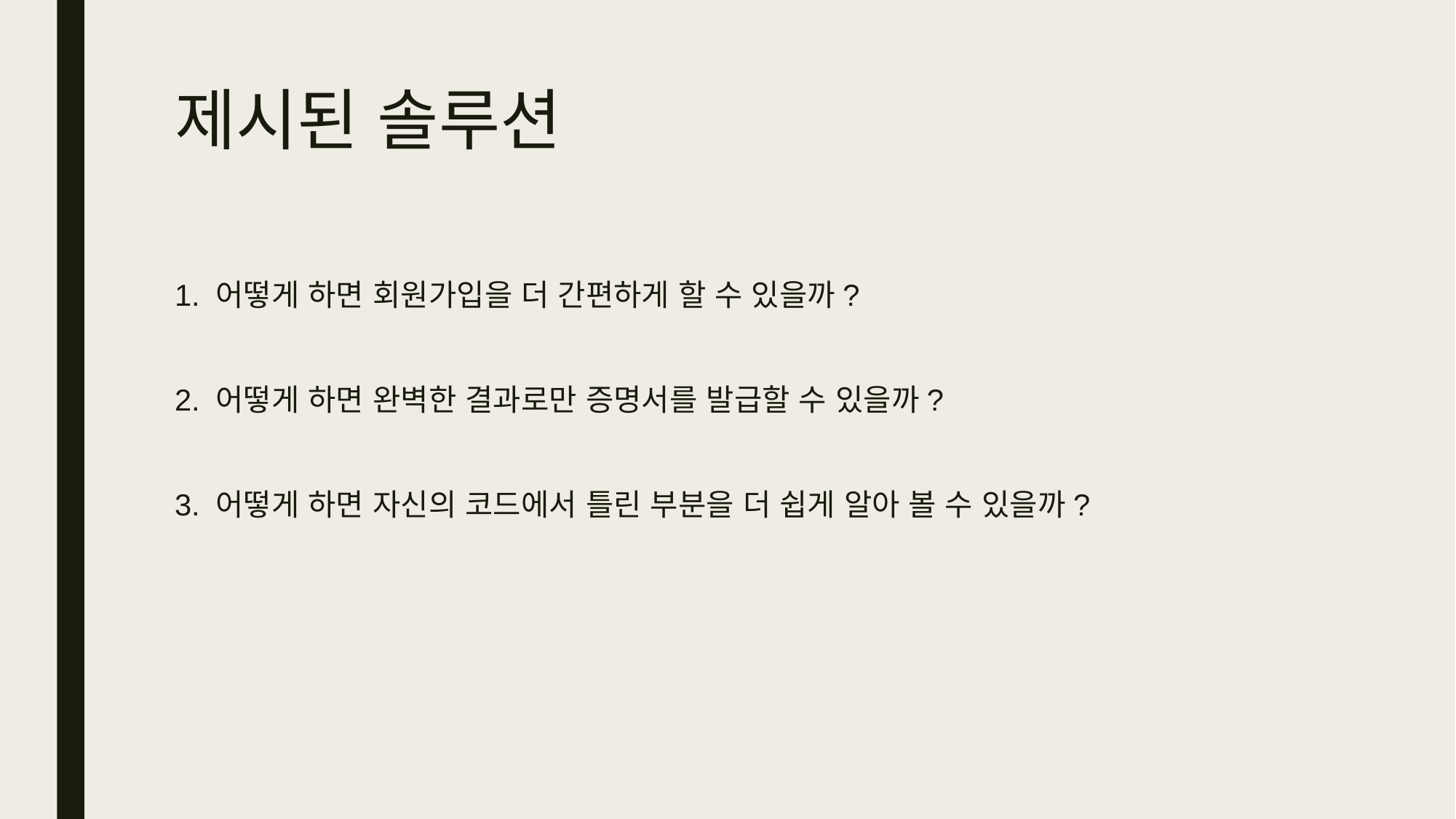

# 제시된 솔루션
1. 어떻게 하면 회원가입을 더 간편하게 할 수 있을까?

2. 어떻게 하면 완벽한 결과로만 증명서를 발급할 수 있을까?

3. 어떻게 하면 자신의 코드에서 틀린 부분을 더 쉽게 알아 볼 수 있을까?